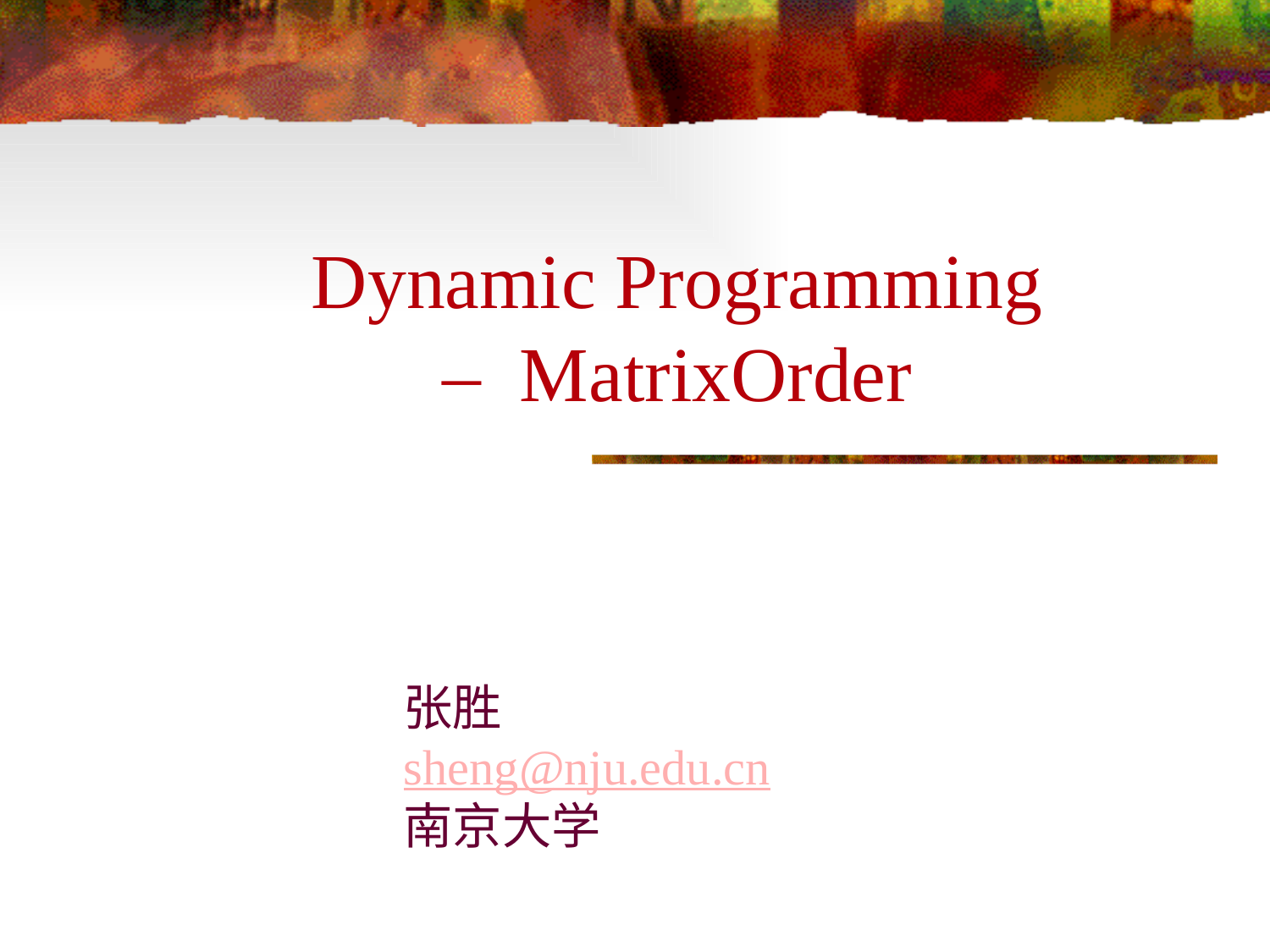

# Dynamic Programming –  MatrixOrder
张胜
sheng@nju.edu.cn
南京大学